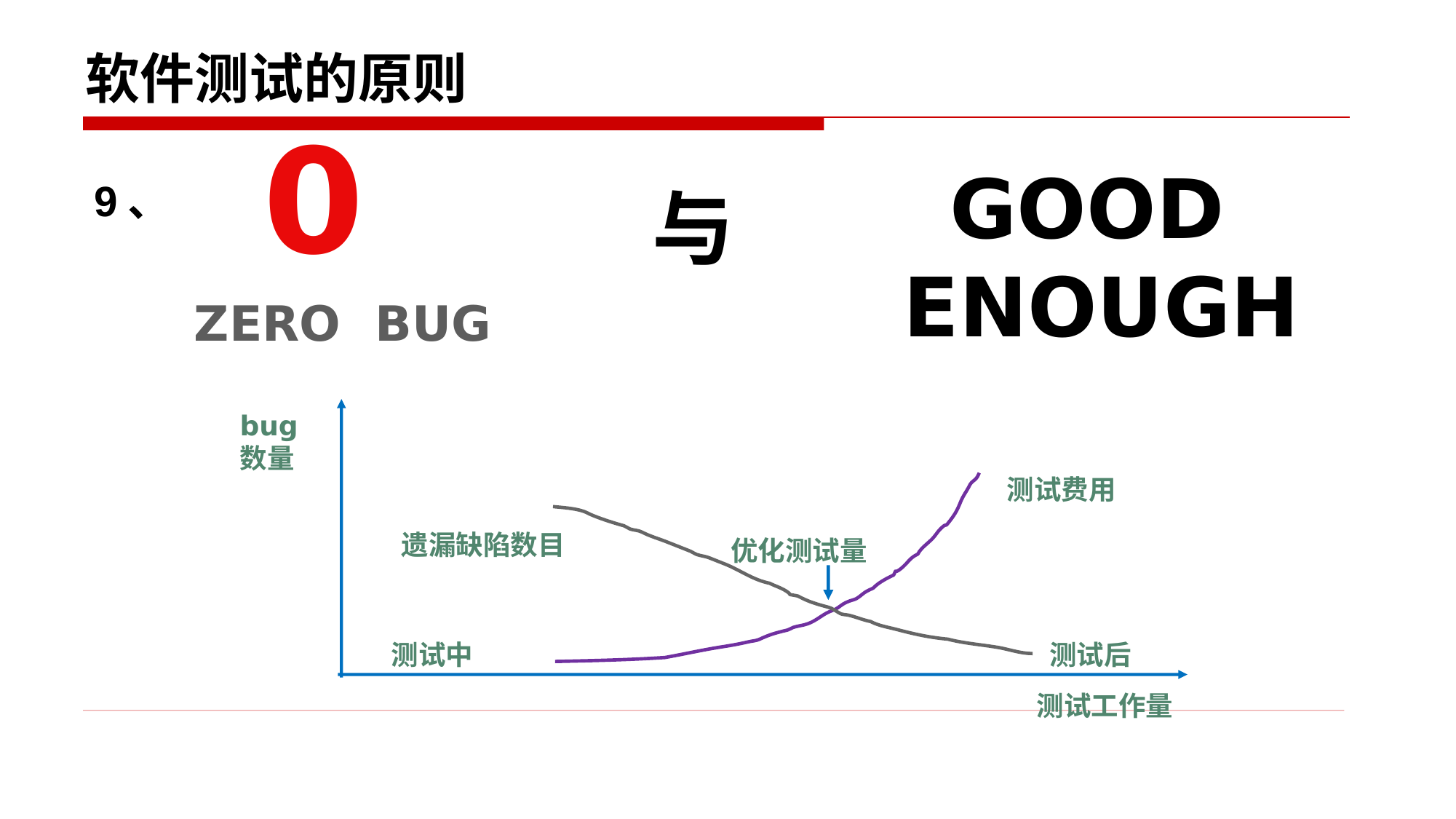

# 软件测试的原则
0
9、

Good
Enough
与
ZERO  BUG

bug数量
测试费用

遗漏缺陷数目
优化测试量

测试中
测试后

测试工作量